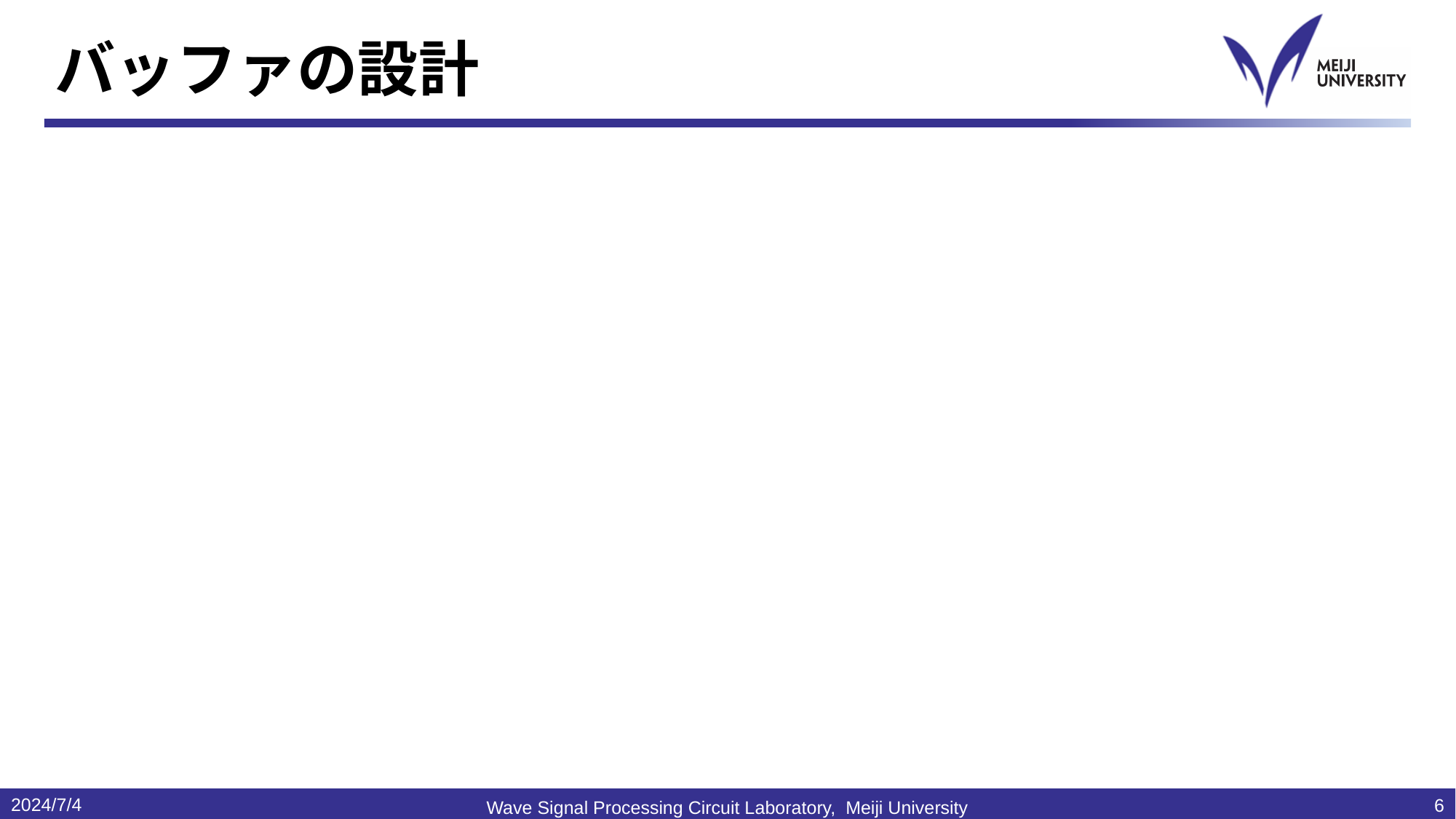

# バッファの設計
2024/7/4
6
Wave Signal Processing Circuit Laboratory,  Meiji University